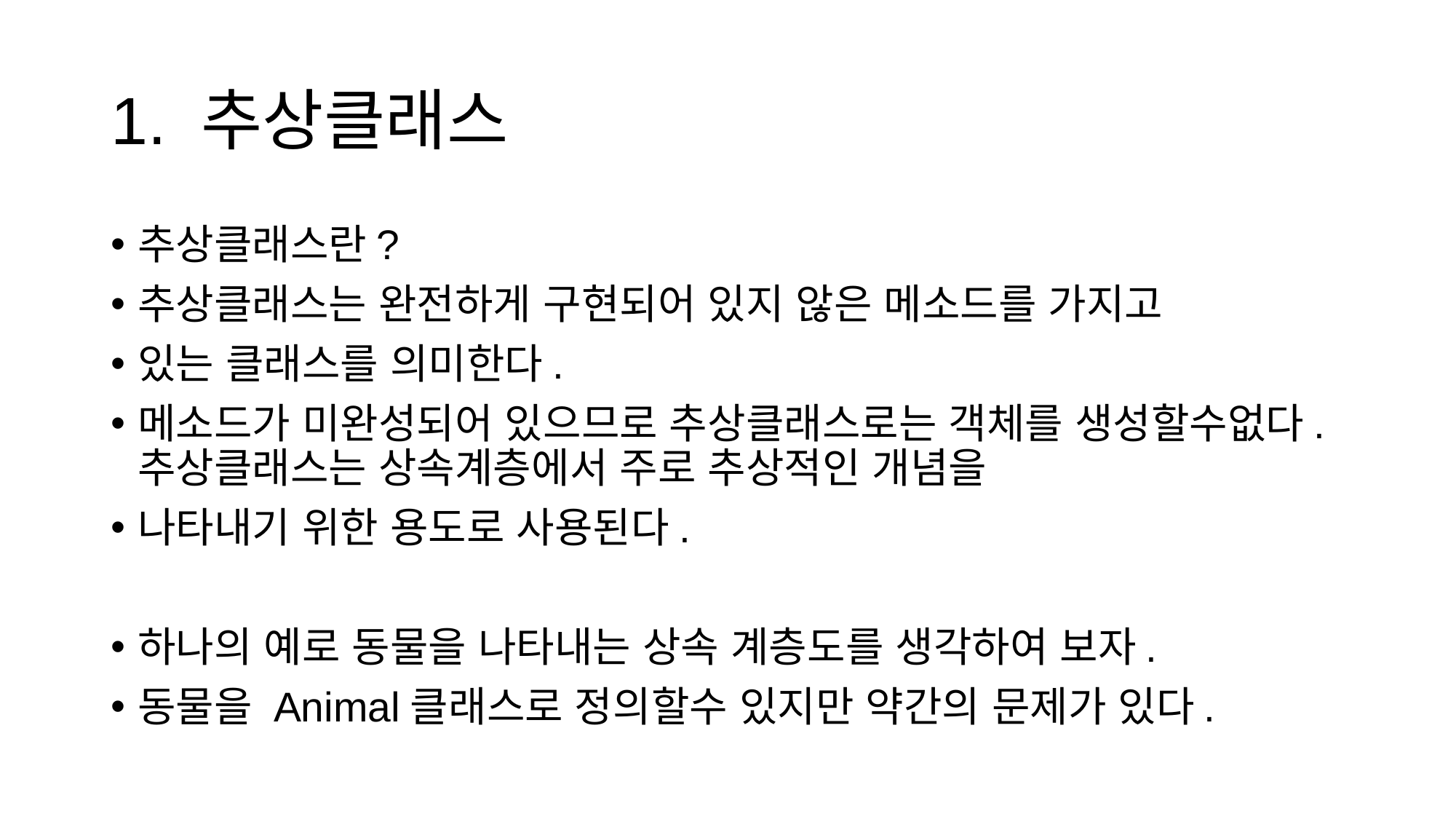

# 1. 추상클래스
추상클래스란?
추상클래스는 완전하게 구현되어 있지 않은 메소드를 가지고
있는 클래스를 의미한다.
메소드가 미완성되어 있으므로 추상클래스로는 객체를 생성할수없다. 추상클래스는 상속계층에서 주로 추상적인 개념을
나타내기 위한 용도로 사용된다.

하나의 예로 동물을 나타내는 상속 계층도를 생각하여 보자.
동물을 Animal클래스로 정의할수 있지만 약간의 문제가 있다.